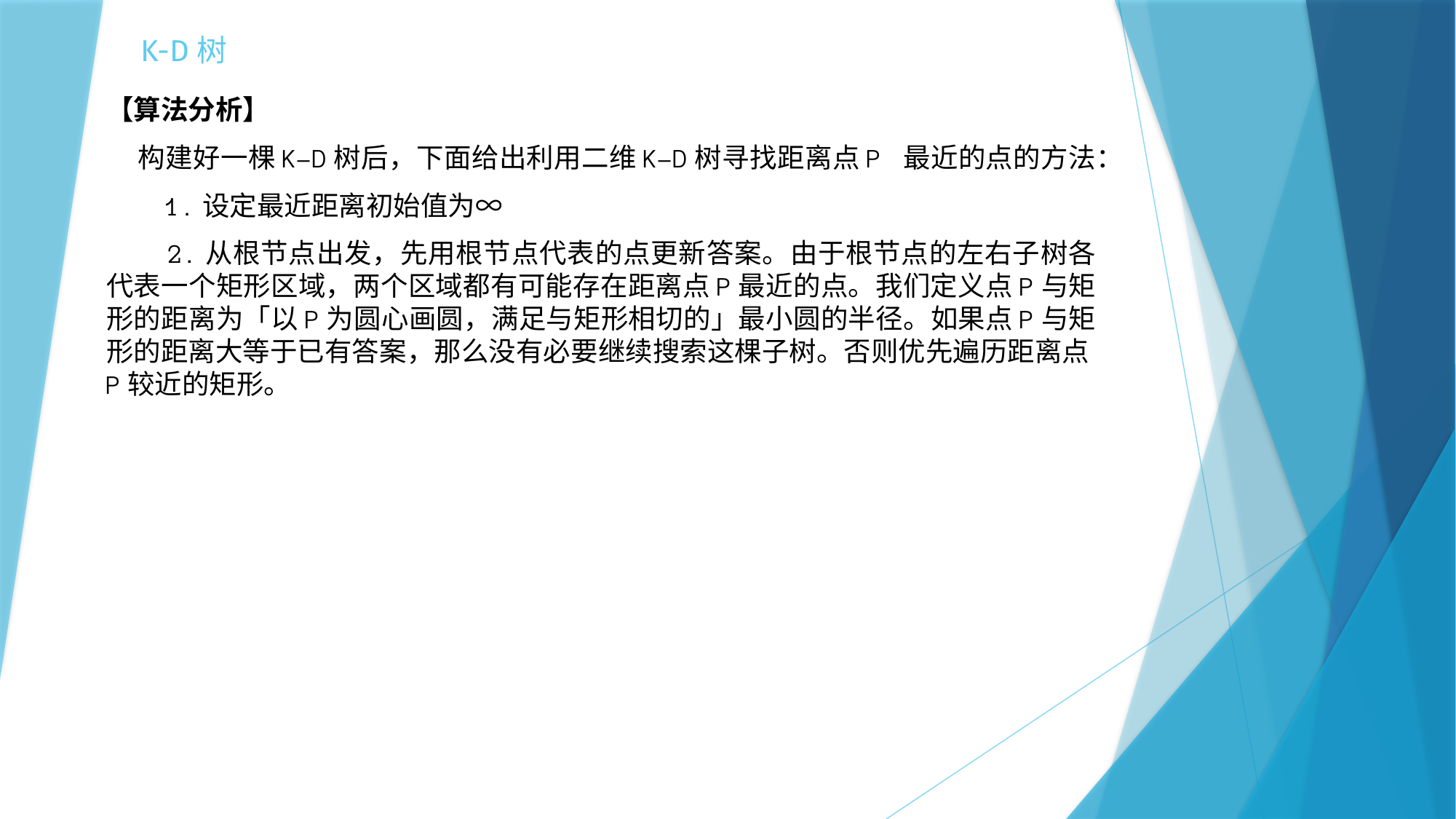

# K-D树
【算法分析】
构建好一棵K-D树后，下面给出利用二维K-D树寻找距离点P 最近的点的方法：
    1.设定最近距离初始值为∞
    2.从根节点出发，先用根节点代表的点更新答案。由于根节点的左右子树各代表一个矩形区域，两个区域都有可能存在距离点P最近的点。我们定义点P与矩形的距离为「以P为圆心画圆，满足与矩形相切的」最小圆的半径。如果点P与矩形的距离大等于已有答案，那么没有必要继续搜索这棵子树。否则优先遍历距离点P较近的矩形。